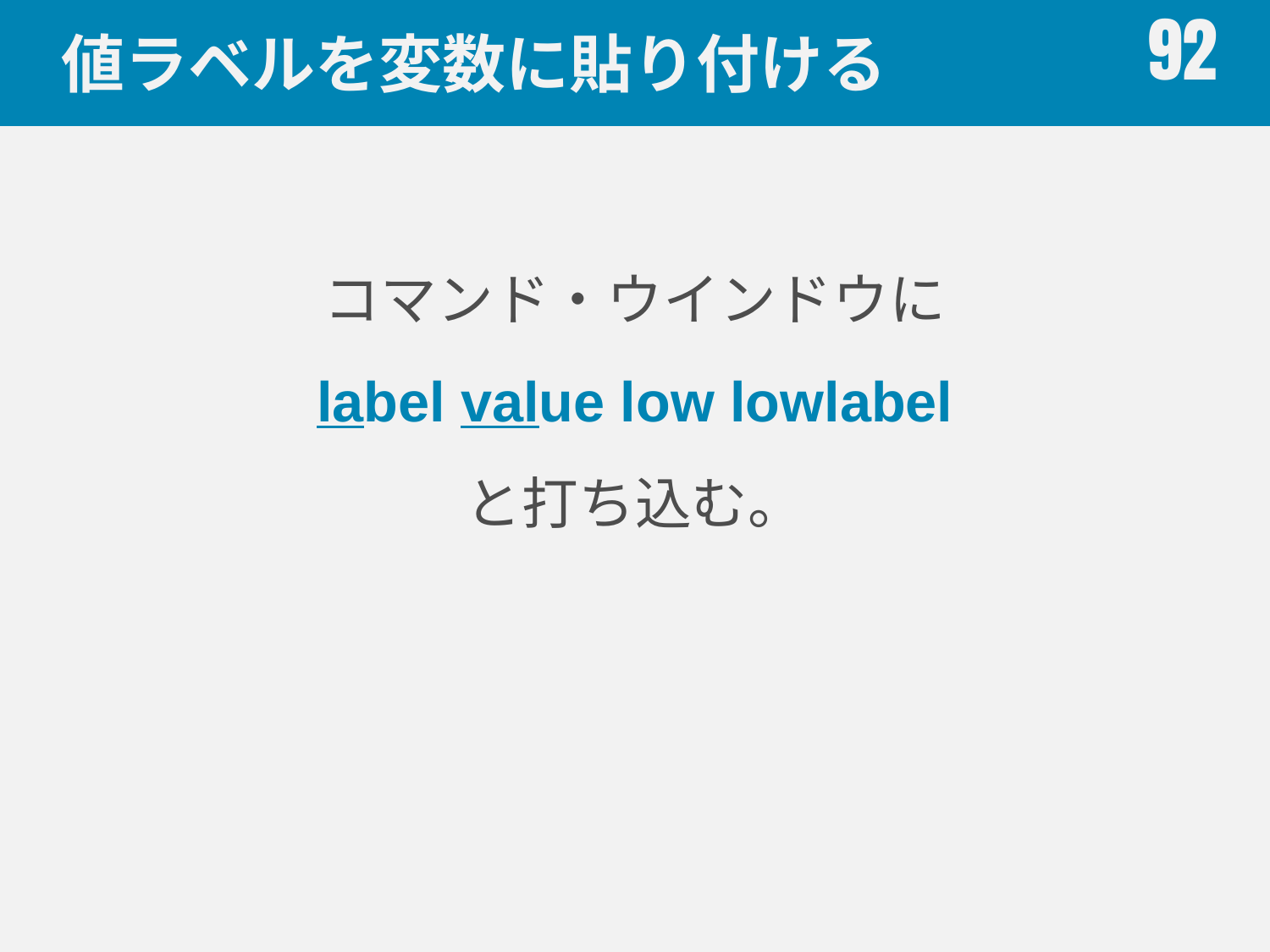

# 値ラベルを変数に貼り付ける
 92

コマンド・ウインドウに
label value low lowlabel
と打ち込む。